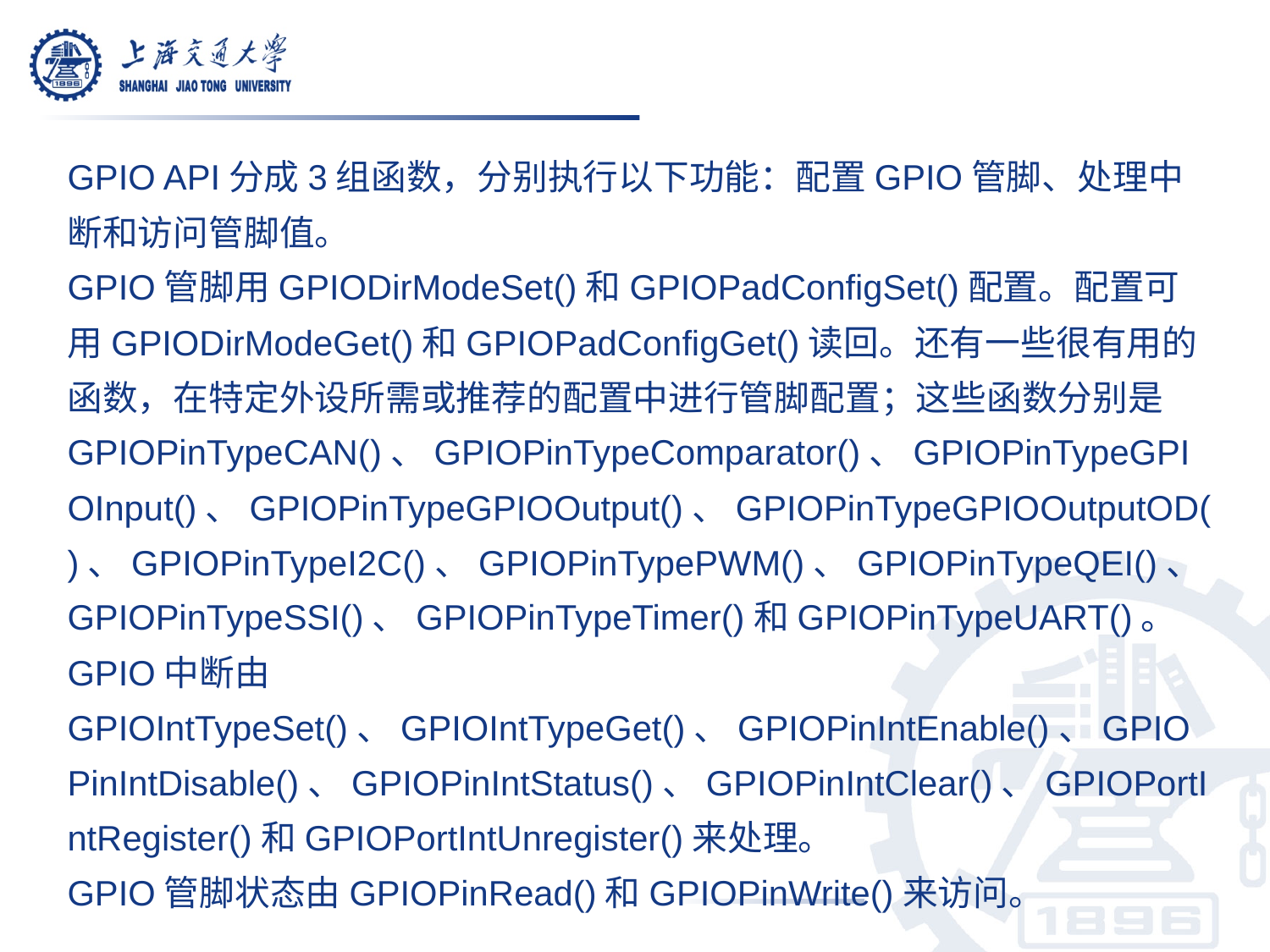

GPIO API分成3组函数，分别执行以下功能：配置GPIO管脚、处理中断和访问管脚值。
GPIO管脚用GPIODirModeSet()和GPIOPadConfigSet()配置。配置可用GPIODirModeGet()和GPIOPadConfigGet()读回。还有一些很有用的函数，在特定外设所需或推荐的配置中进行管脚配置；这些函数分别是GPIOPinTypeCAN()、GPIOPinTypeComparator()、GPIOPinTypeGPIOInput()、GPIOPinTypeGPIOOutput()、GPIOPinTypeGPIOOutputOD()、GPIOPinTypeI2C()、GPIOPinTypePWM()、GPIOPinTypeQEI()、GPIOPinTypeSSI()、GPIOPinTypeTimer()和GPIOPinTypeUART()。
GPIO中断由GPIOIntTypeSet()、GPIOIntTypeGet()、GPIOPinIntEnable()、GPIOPinIntDisable()、GPIOPinIntStatus()、GPIOPinIntClear()、GPIOPortIntRegister()和GPIOPortIntUnregister()来处理。
GPIO管脚状态由GPIOPinRead()和GPIOPinWrite()来访问。